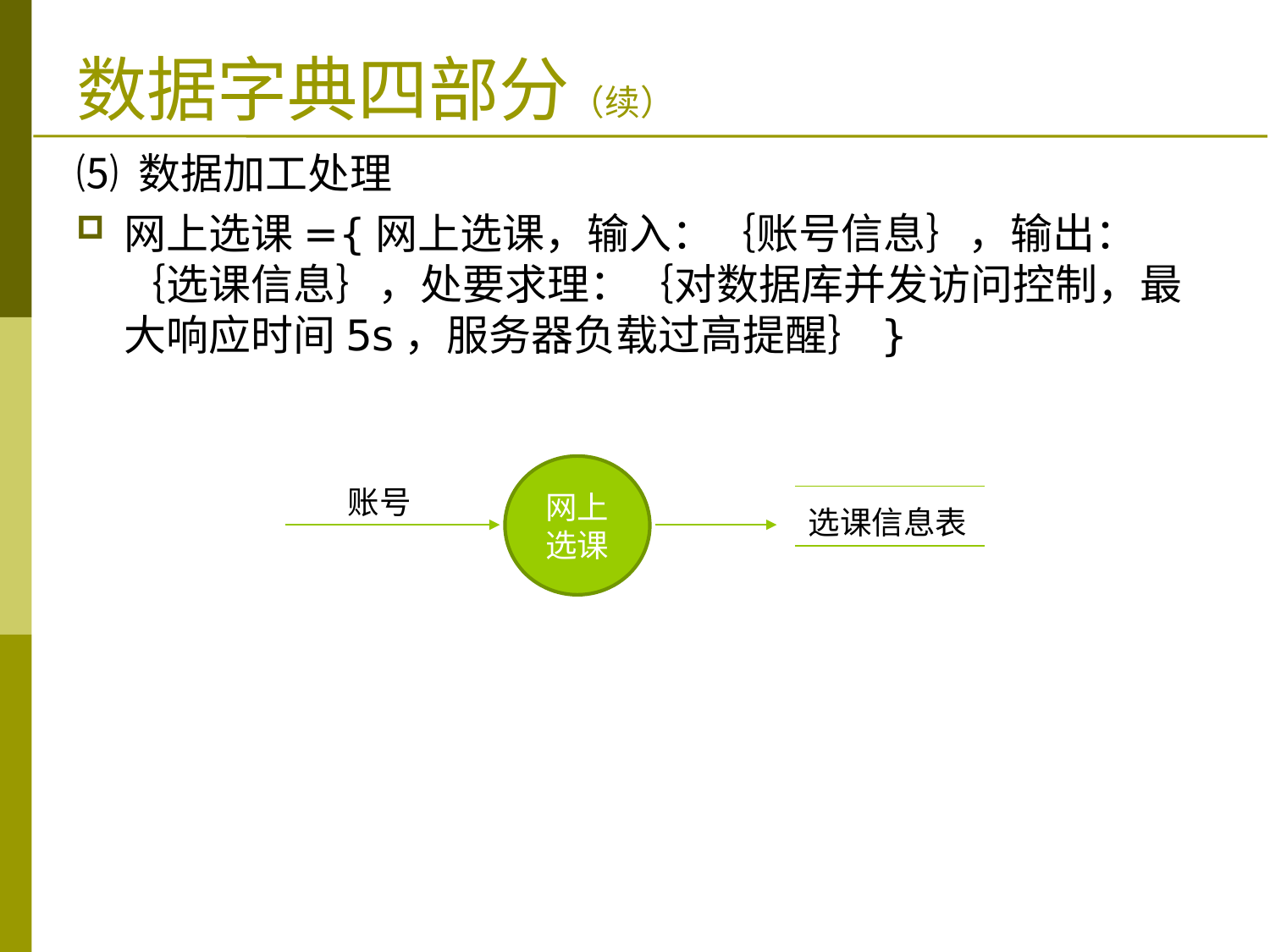

# 数据字典四部分（续）
⑸ 数据加工处理
网上选课={网上选课，输入：｛账号信息｝，输出：｛选课信息｝，处要求理：｛对数据库并发访问控制，最大响应时间5s，服务器负载过高提醒｝}
网上选课
账号
选课信息表